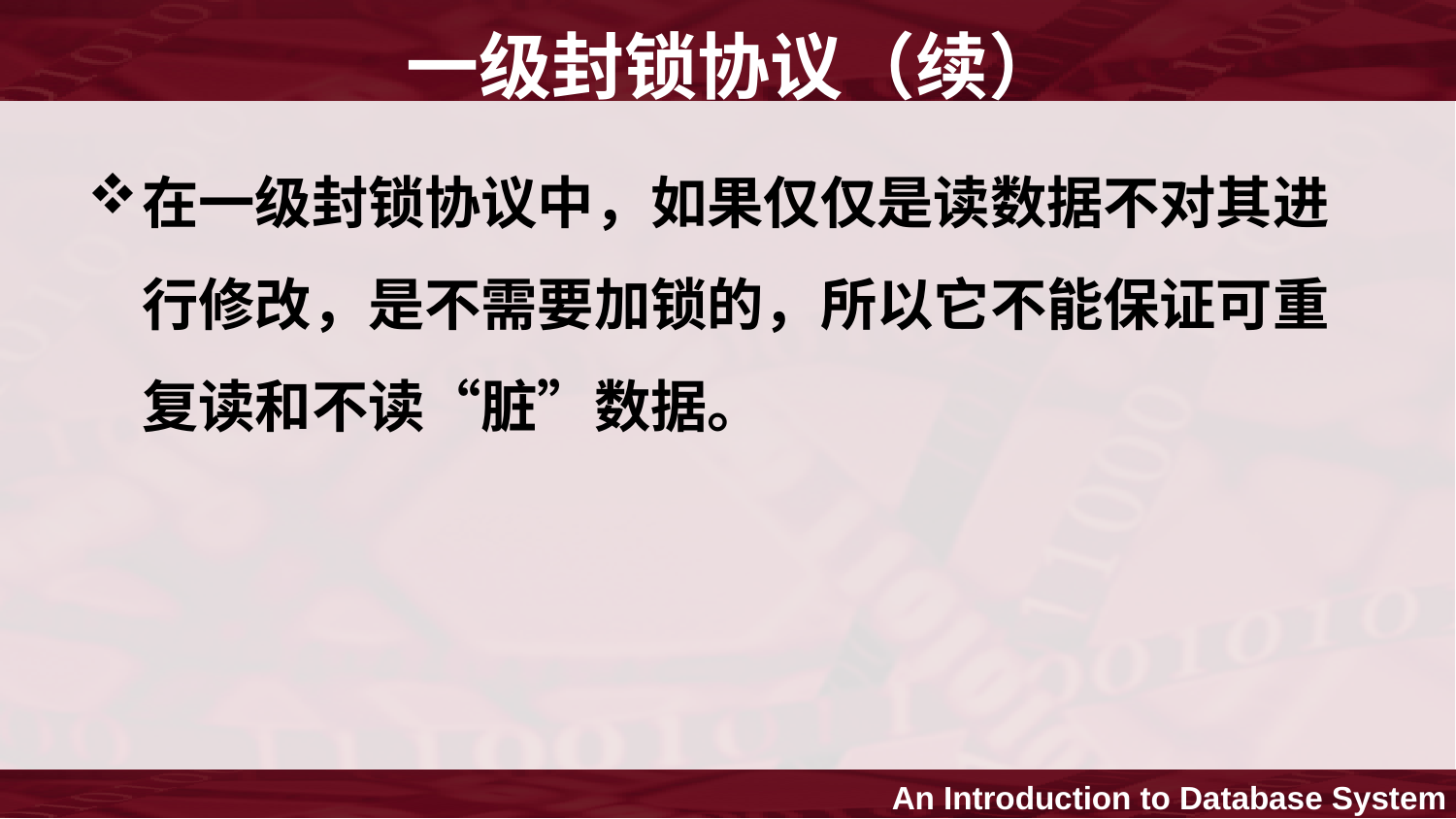

一级封锁协议（续）
在一级封锁协议中，如果仅仅是读数据不对其进行修改，是不需要加锁的，所以它不能保证可重复读和不读“脏”数据。